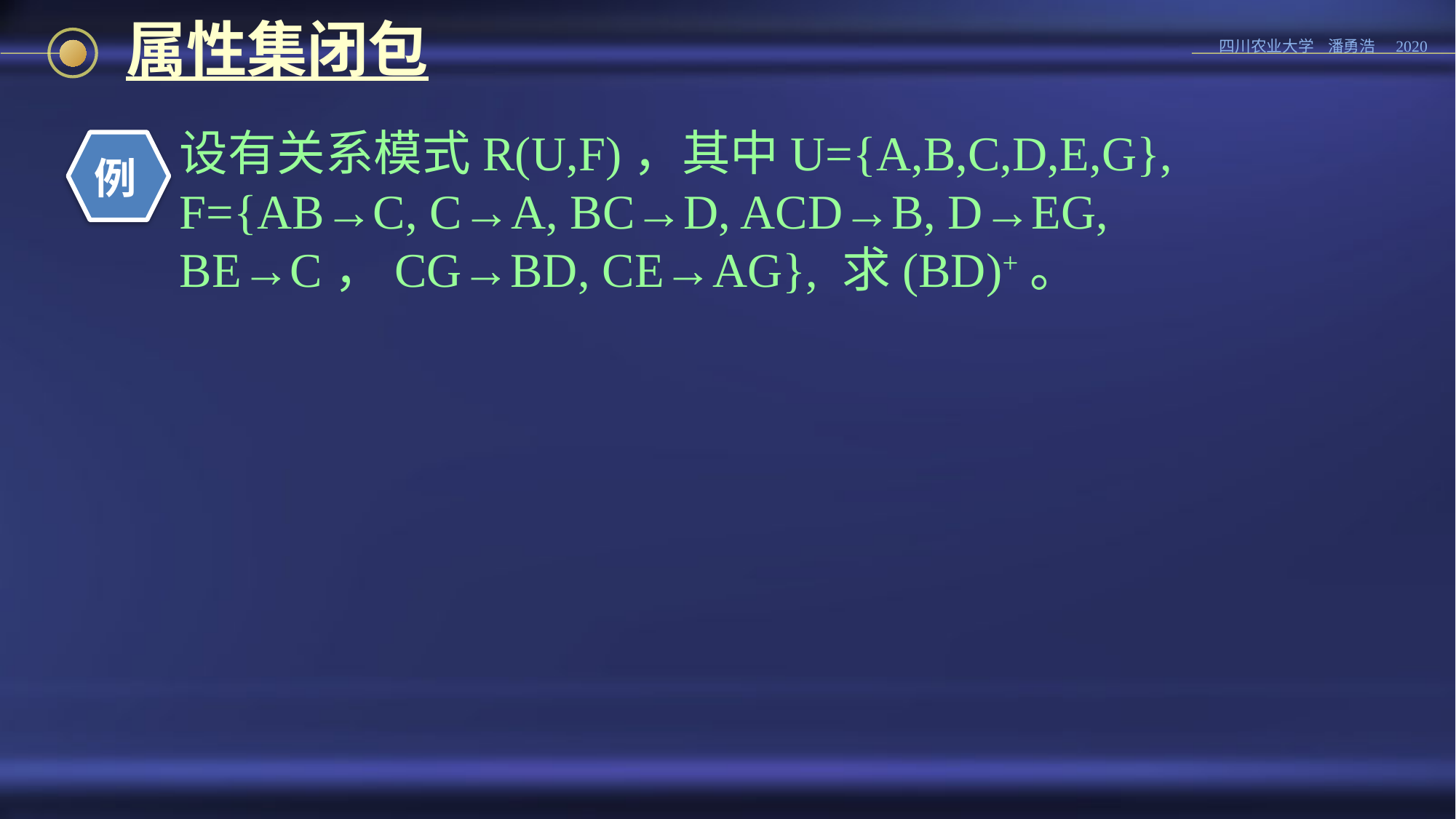

# 属性集闭包
设有关系模式R(U,F)，其中U={A,B,C,D,E,G},    F={AB→C, C→A, BC→D, ACD→B, D→EG, BE→C，CG→BD, CE→AG}, 求(BD)+。
例